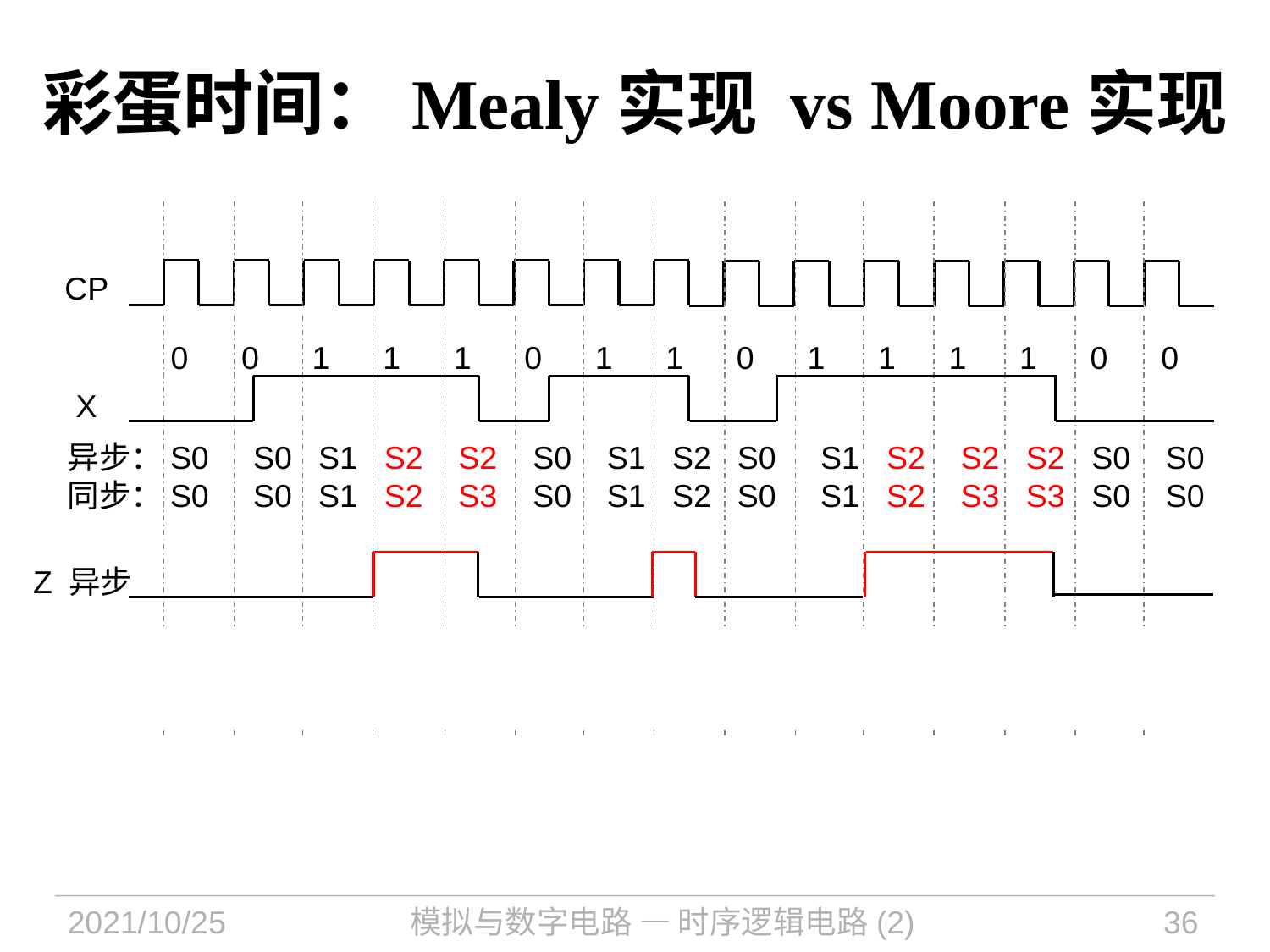

# 彩蛋时间：Mealy实现 vs Moore实现
CP
0      0      1      1      1      0      1      1      0      1      1      1      1      0      0
X
异步：S0     S0   S1   S2    S2    S0    S1   S2   S0     S1   S2    S2   S2   S0    S0
同步：S0     S0   S1   S2    S3    S0    S1   S2   S0     S1   S2    S3   S3   S0    S0
Z 异步

Z 同步
2021/10/25
模拟与数字电路 — 时序逻辑电路(2)
36